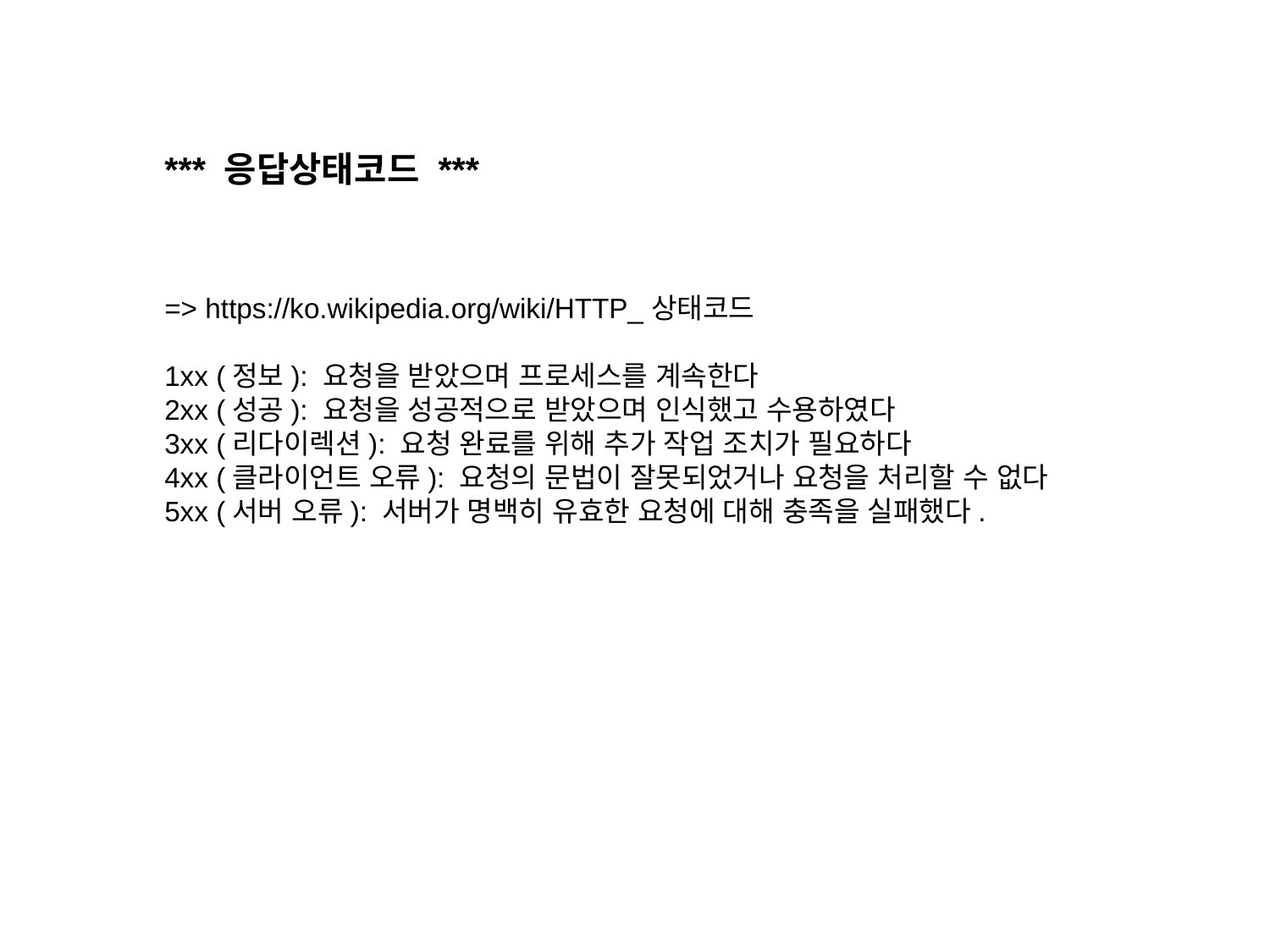

*** 응답상태코드 ***

=> https://ko.wikipedia.org/wiki/HTTP_상태코드
1xx (정보): 요청을 받았으며 프로세스를 계속한다
2xx (성공): 요청을 성공적으로 받았으며 인식했고 수용하였다
3xx (리다이렉션): 요청 완료를 위해 추가 작업 조치가 필요하다
4xx (클라이언트 오류): 요청의 문법이 잘못되었거나 요청을 처리할 수 없다
5xx (서버 오류): 서버가 명백히 유효한 요청에 대해 충족을 실패했다.